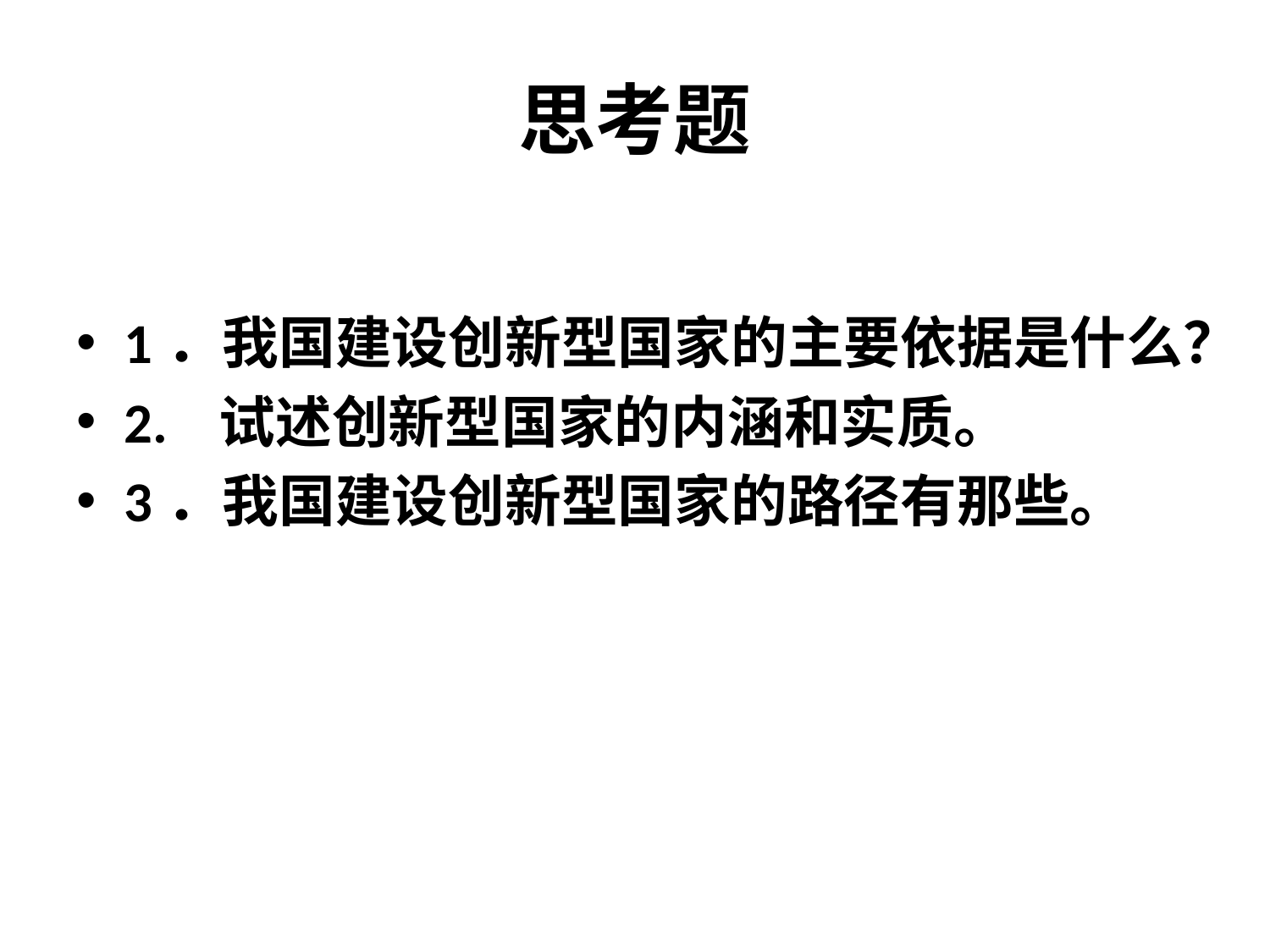

# 思考题

1．我国建设创新型国家的主要依据是什么？
2.   试述创新型国家的内涵和实质。
3．我国建设创新型国家的路径有那些。